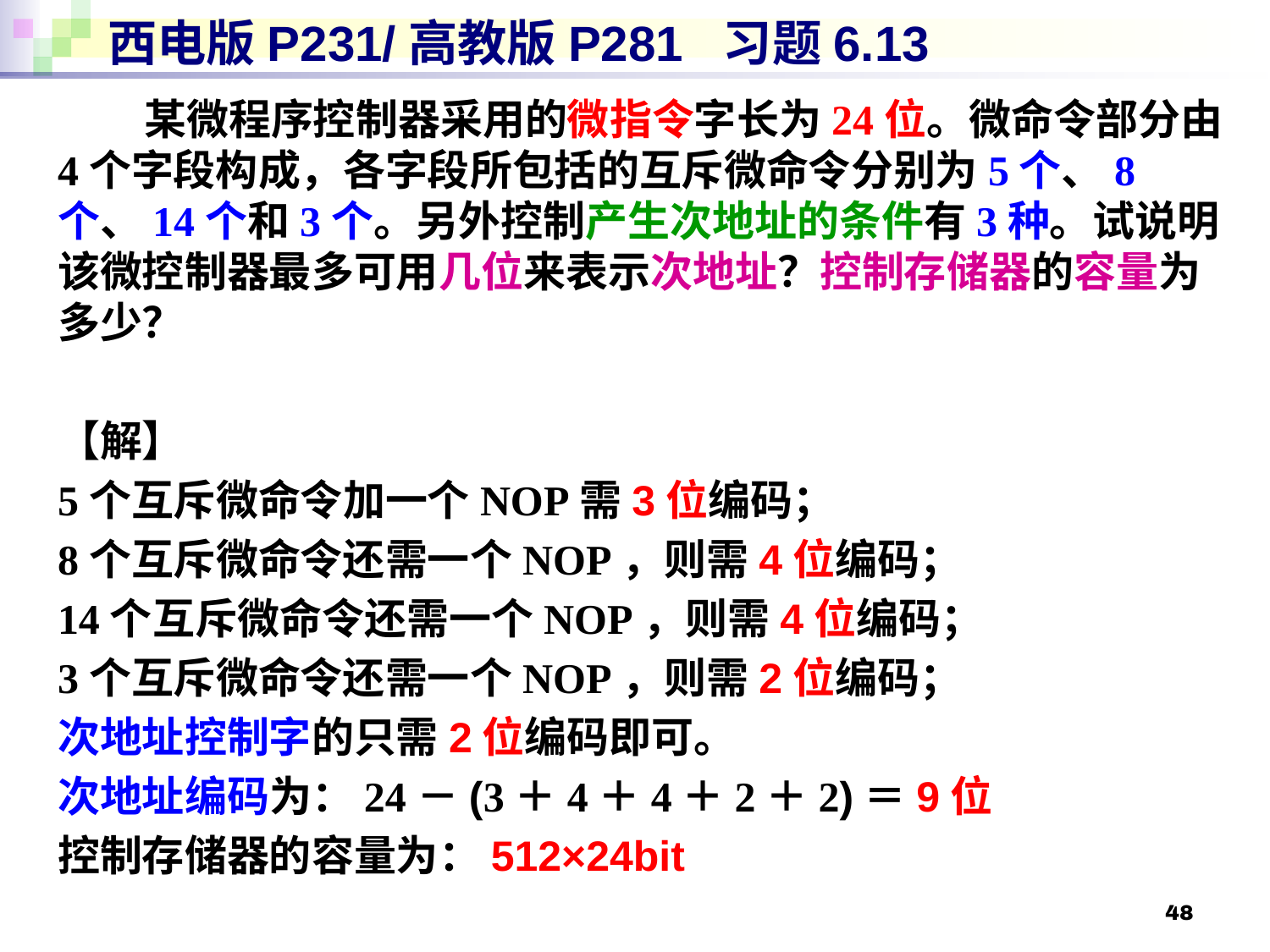

# 西电版P231/高教版P281  习题6.13
        某微程序控制器采用的微指令字长为24位。微命令部分由4个字段构成，各字段所包括的互斥微命令分别为5个、8个、14个和3个。另外控制产生次地址的条件有3种。试说明该微控制器最多可用几位来表示次地址？控制存储器的容量为多少？

【解】
5个互斥微命令加一个NOP需3位编码；
8个互斥微命令还需一个NOP，则需4位编码；
14个互斥微命令还需一个NOP，则需4位编码；
3个互斥微命令还需一个NOP，则需2位编码；
次地址控制字的只需2位编码即可。
次地址编码为：24－(3＋4＋4＋2＋2)＝9位
控制存储器的容量为：512×24bit
48